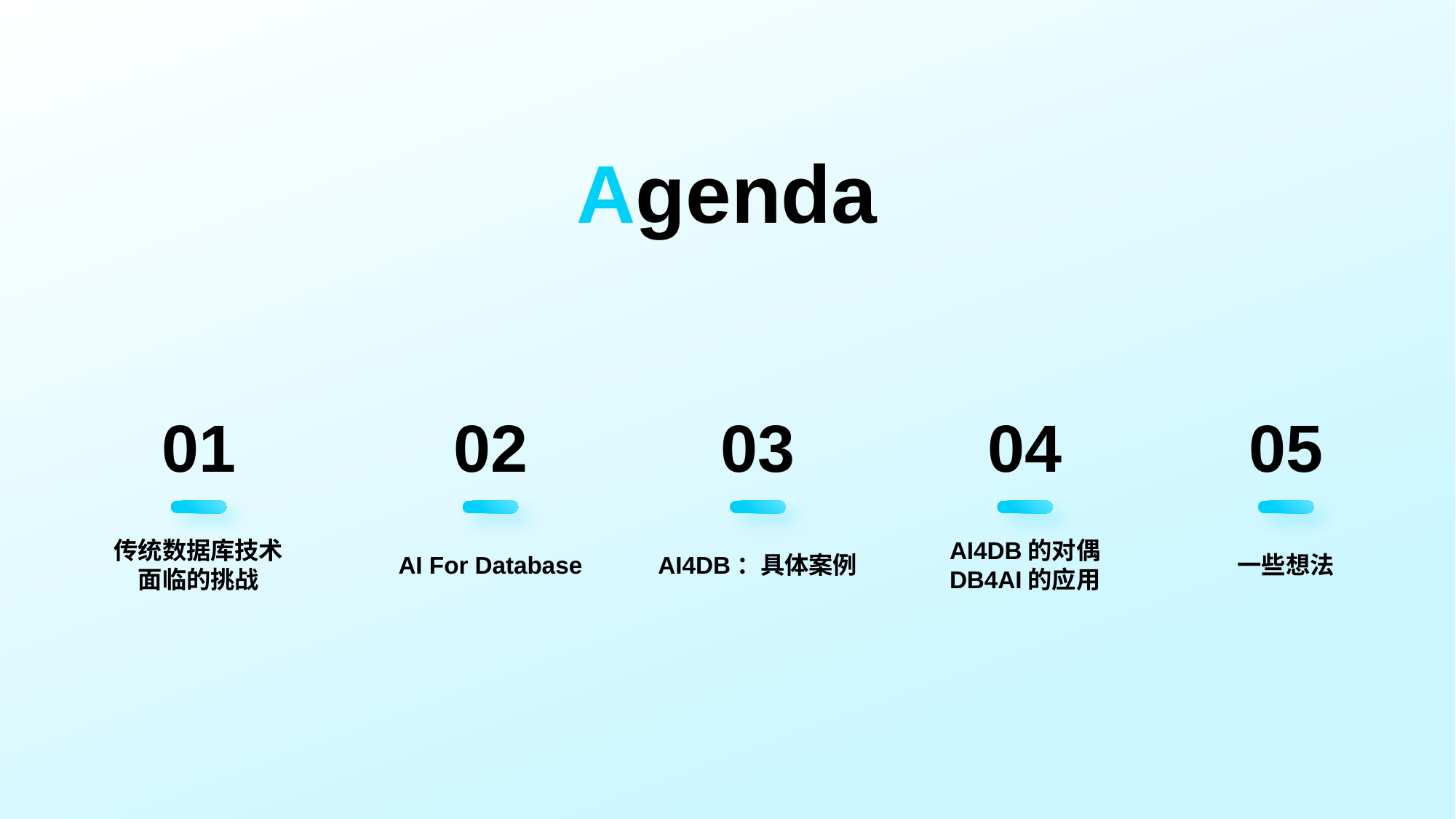

Agenda
01

传统数据库技术
面临的挑战
02

AI For Database
03

AI4DB：具体案例
04

AI4DB的对偶
DB4AI的应用
05

一些想法